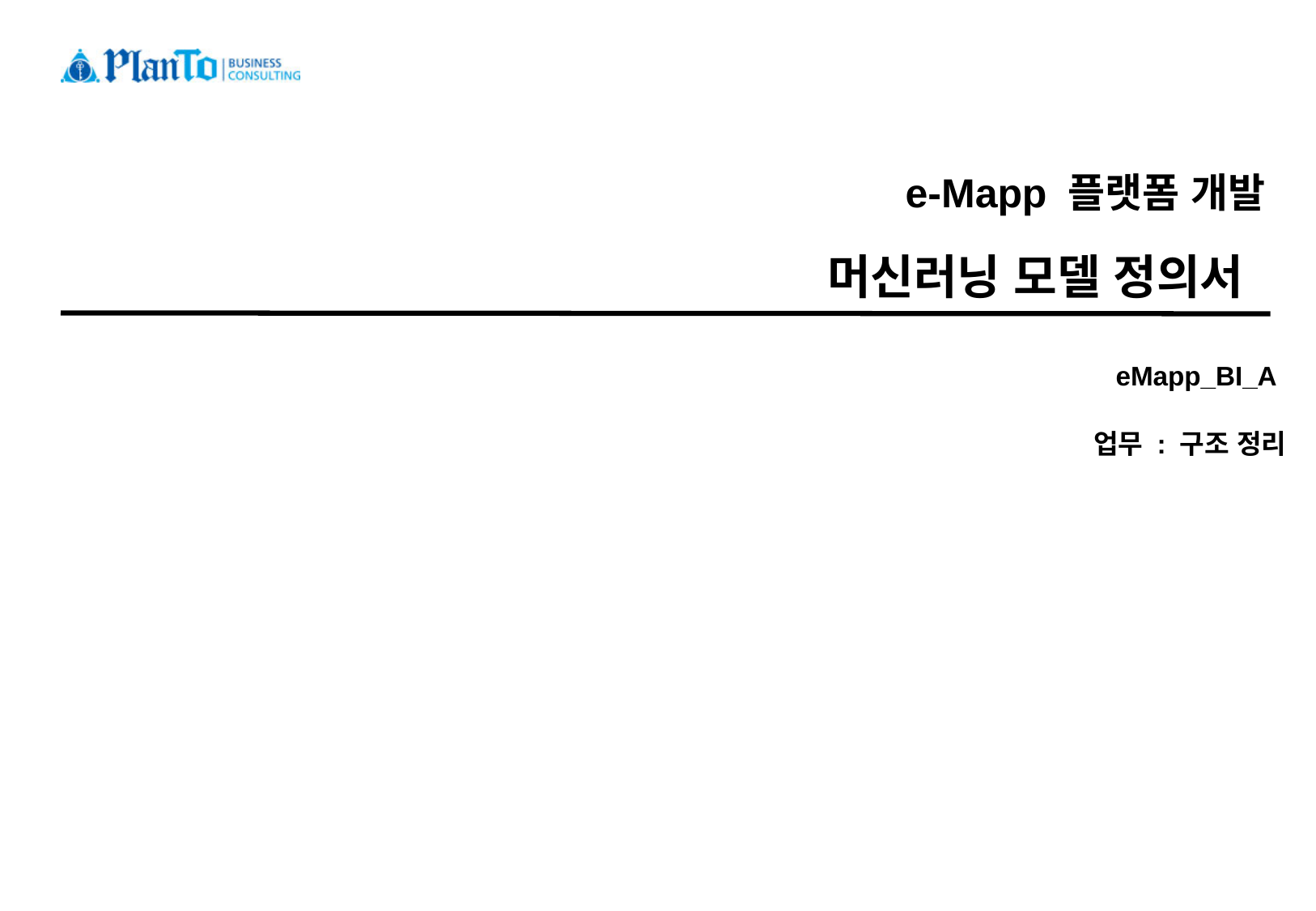

머신러닝 모델 정의서
eMapp_BI_A
업무 : 구조 정리